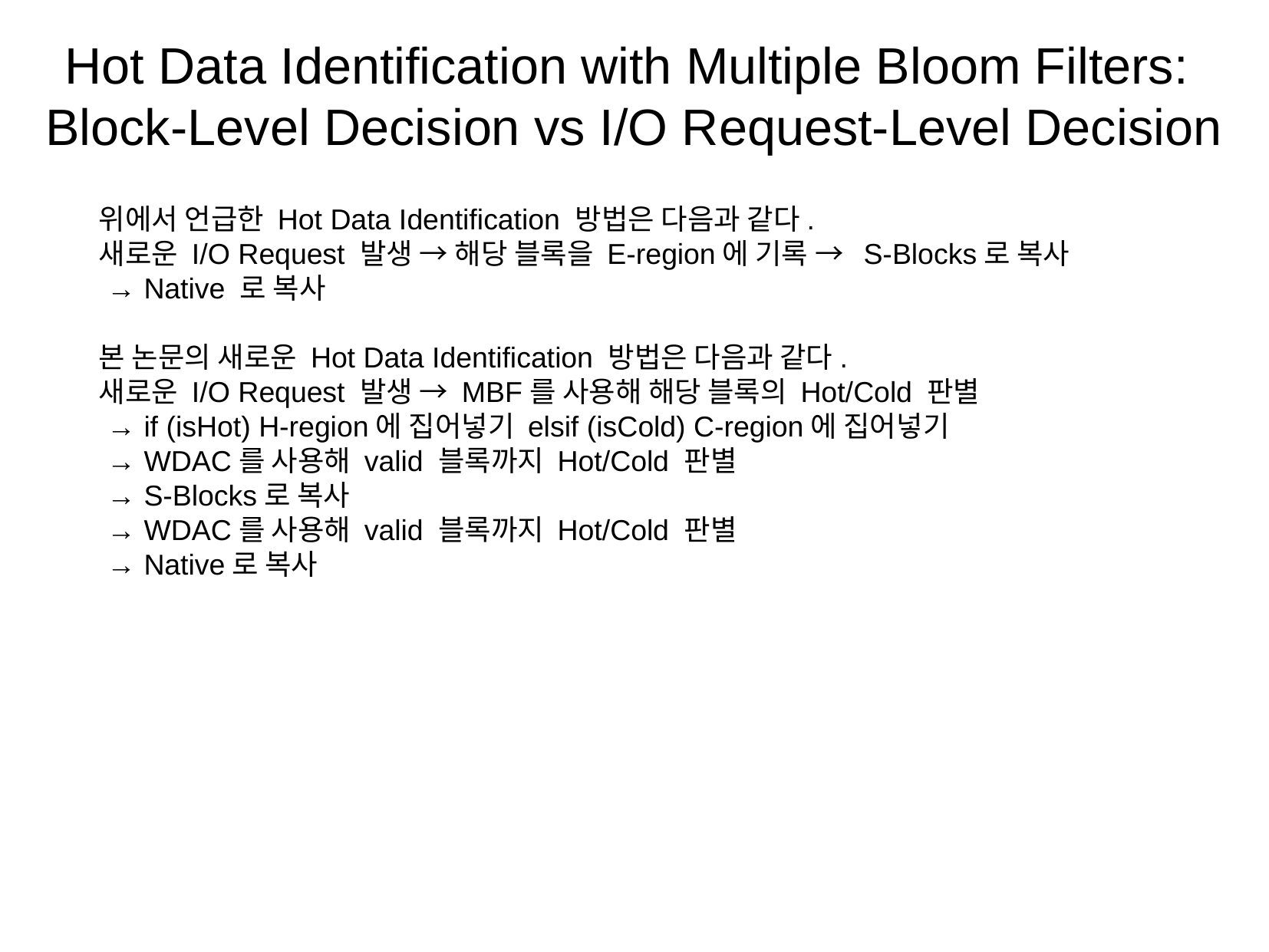

Hot Data Identification with Multiple Bloom Filters:
Block-Level Decision vs I/O Request-Level Decision
위에서 언급한 Hot Data Identification 방법은 다음과 같다.
새로운 I/O Request 발생 → 해당 블록을 E-region에 기록 →  S-Blocks로 복사
 → Native 로 복사

본 논문의 새로운 Hot Data Identification 방법은 다음과 같다.
새로운 I/O Request 발생 → MBF를 사용해 해당 블록의 Hot/Cold 판별
 → if (isHot) H-region에 집어넣기 elsif (isCold) C-region에 집어넣기
 → WDAC를 사용해 valid 블록까지 Hot/Cold 판별
 → S-Blocks로 복사
 → WDAC를 사용해 valid 블록까지 Hot/Cold 판별
 → Native로 복사